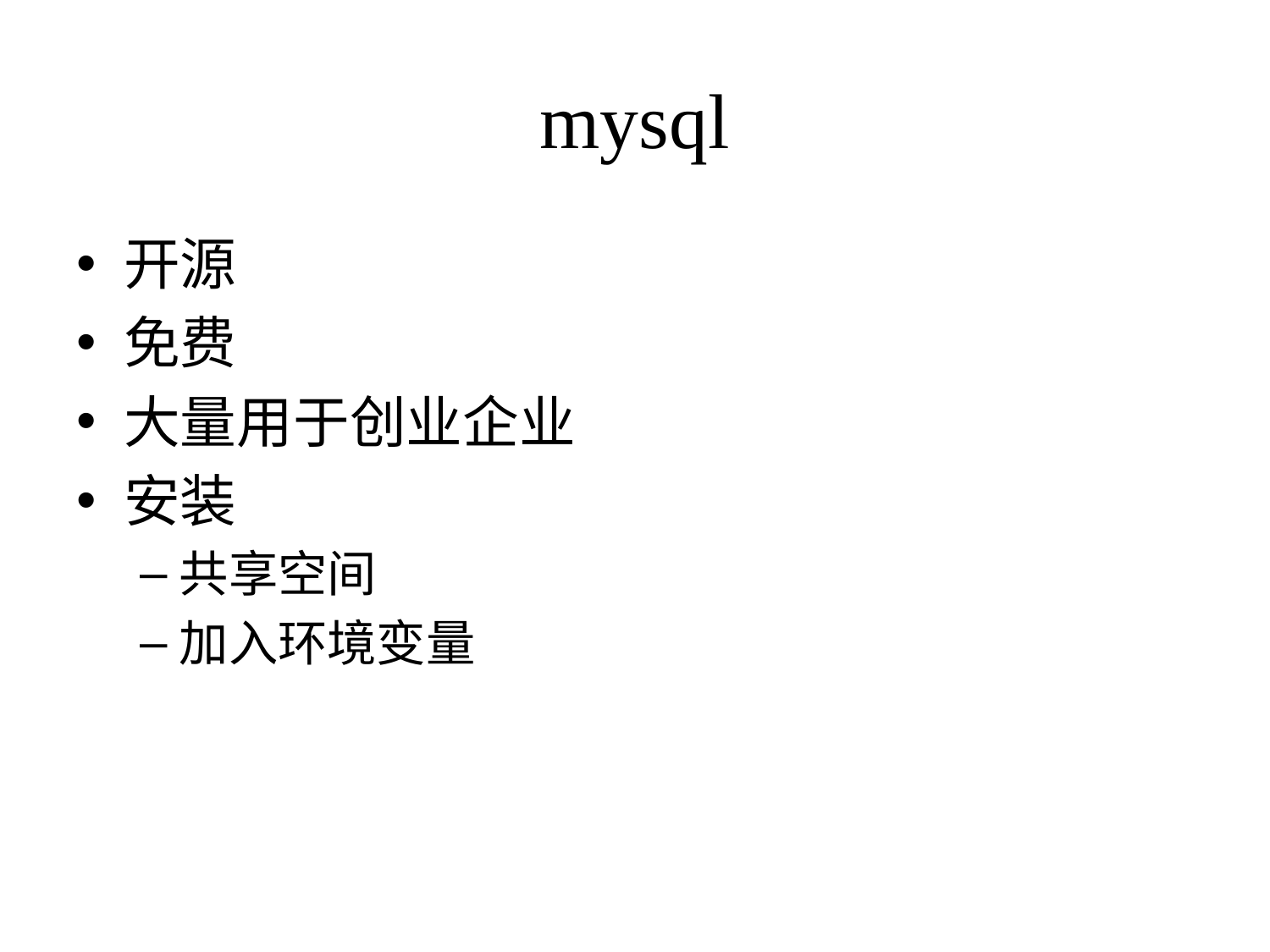

# mysql
开源
免费
大量用于创业企业
安装
共享空间
加入环境变量